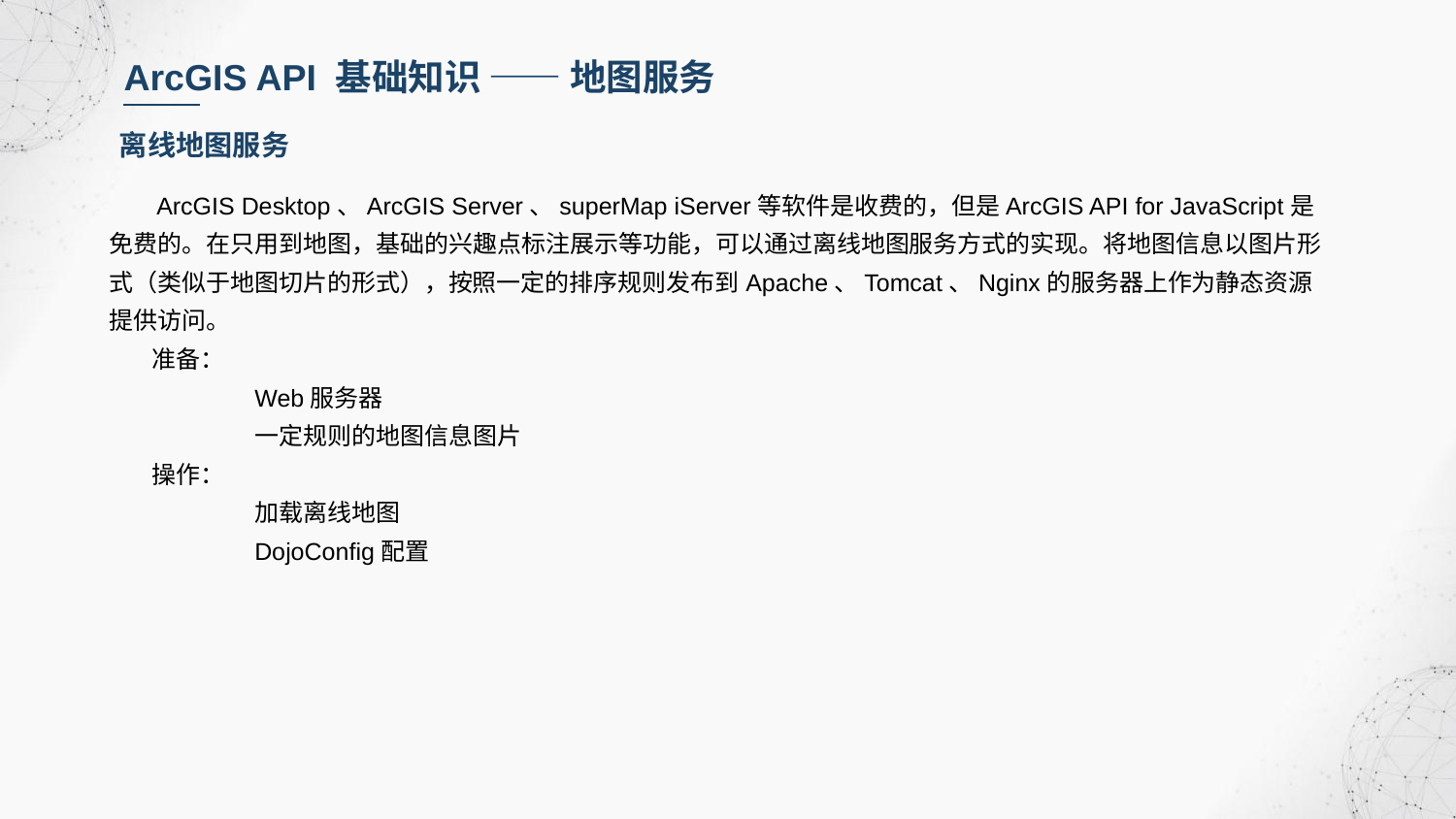

ArcGIS API 基础知识 —— 地图服务
离线地图服务
       ArcGIS Desktop、ArcGIS Server、superMap iServer等软件是收费的，但是ArcGIS API for JavaScript是免费的。在只用到地图，基础的兴趣点标注展示等功能，可以通过离线地图服务方式的实现。将地图信息以图片形式（类似于地图切片的形式），按照一定的排序规则发布到Apache、Tomcat、Nginx的服务器上作为静态资源提供访问。
       准备：
	Web服务器
	一定规则的地图信息图片
       操作：
	加载离线地图
	DojoConfig配置